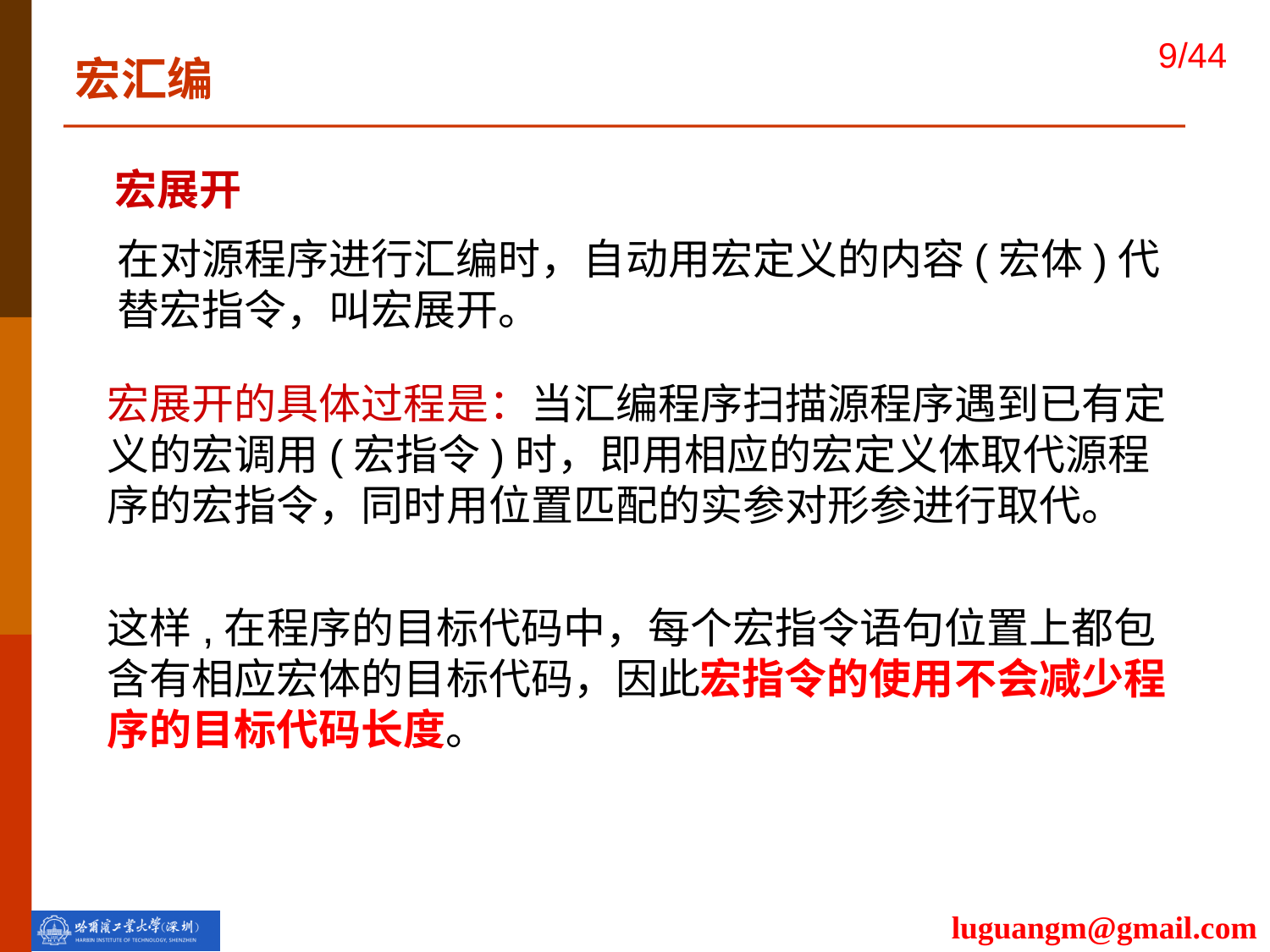

宏汇编
宏展开
在对源程序进行汇编时，自动用宏定义的内容(宏体)代替宏指令，叫宏展开。
宏展开的具体过程是：当汇编程序扫描源程序遇到已有定义的宏调用(宏指令)时，即用相应的宏定义体取代源程序的宏指令，同时用位置匹配的实参对形参进行取代。

这样,在程序的目标代码中，每个宏指令语句位置上都包含有相应宏体的目标代码，因此宏指令的使用不会减少程序的目标代码长度。